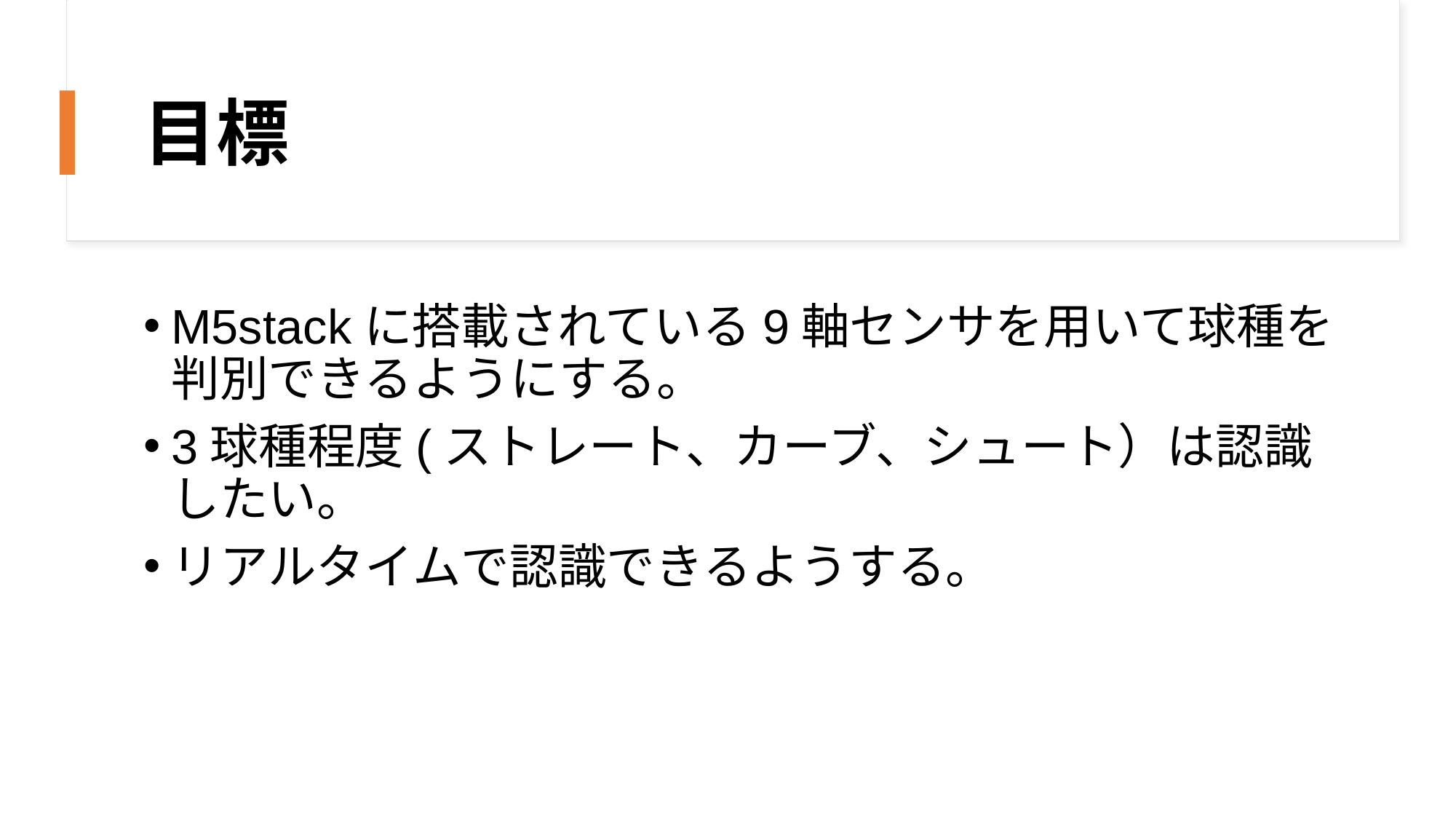

# 目標

M5stackに搭載されている9軸センサを用いて球種を判別できるようにする。
3球種程度(ストレート、カーブ、シュート）は認識したい。
リアルタイムで認識できるようする。